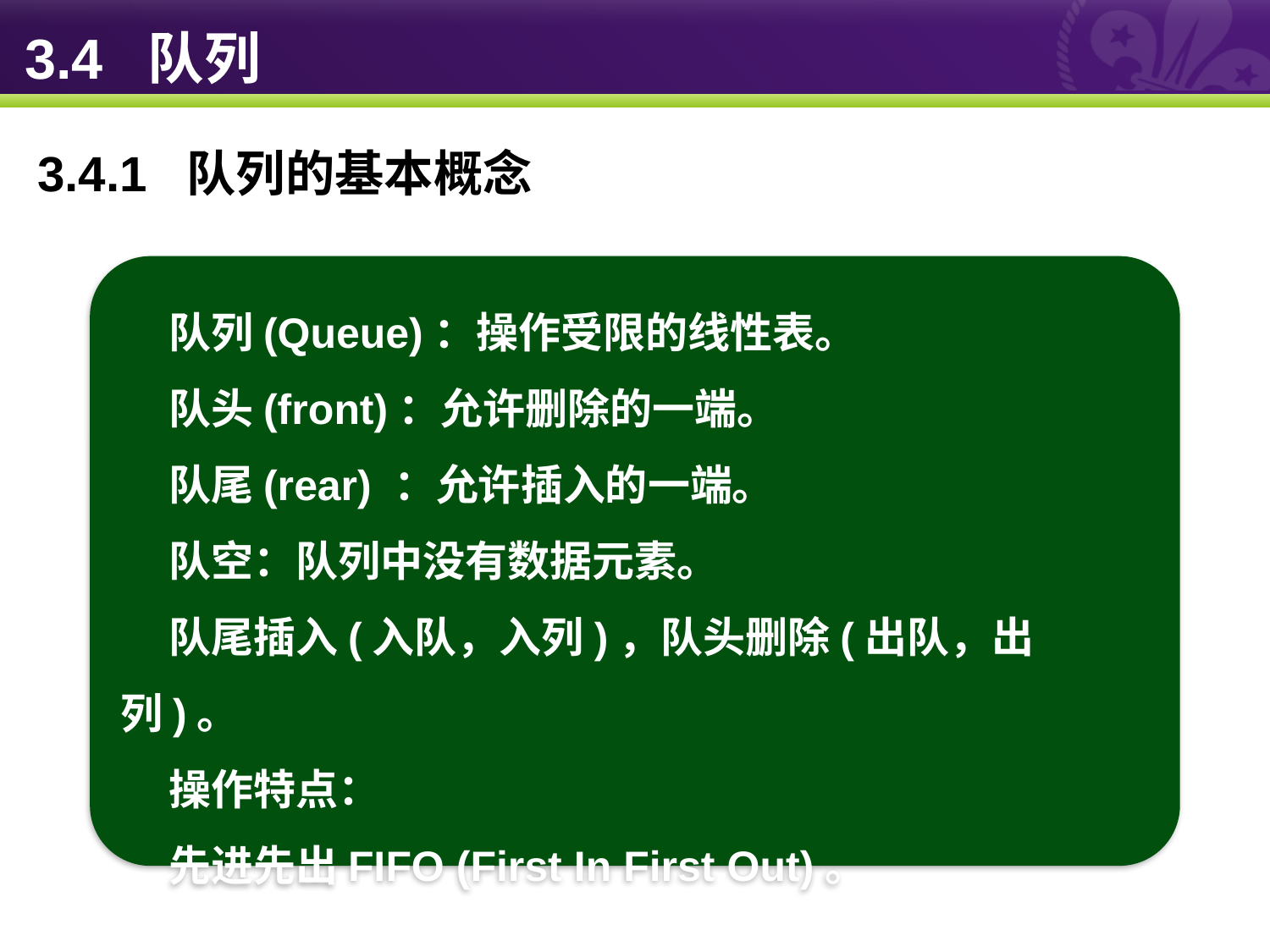

# 3.4  队列
3.4.1  队列的基本概念
    队列(Queue)：操作受限的线性表。
    队头(front)：允许删除的一端。
    队尾(rear) ：允许插入的一端。
    队空：队列中没有数据元素。
    队尾插入(入队，入列)，队头删除(出队，出列)。
    操作特点：
    先进先出FIFO (First In First Out)。